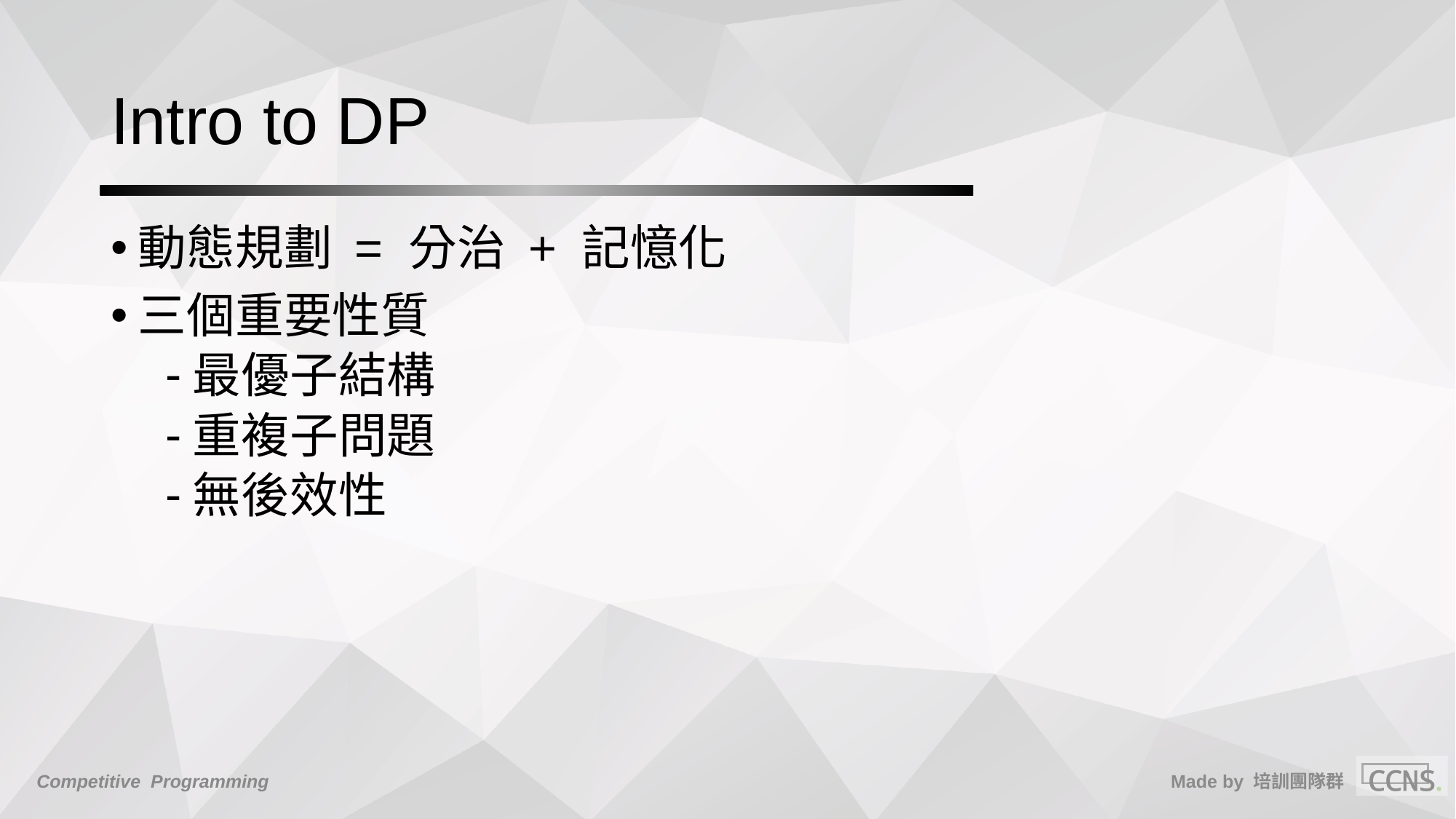

# Intro to DP
動態規劃 = 分治 + 記憶化
三個重要性質
最優子結構
重複子問題
無後效性